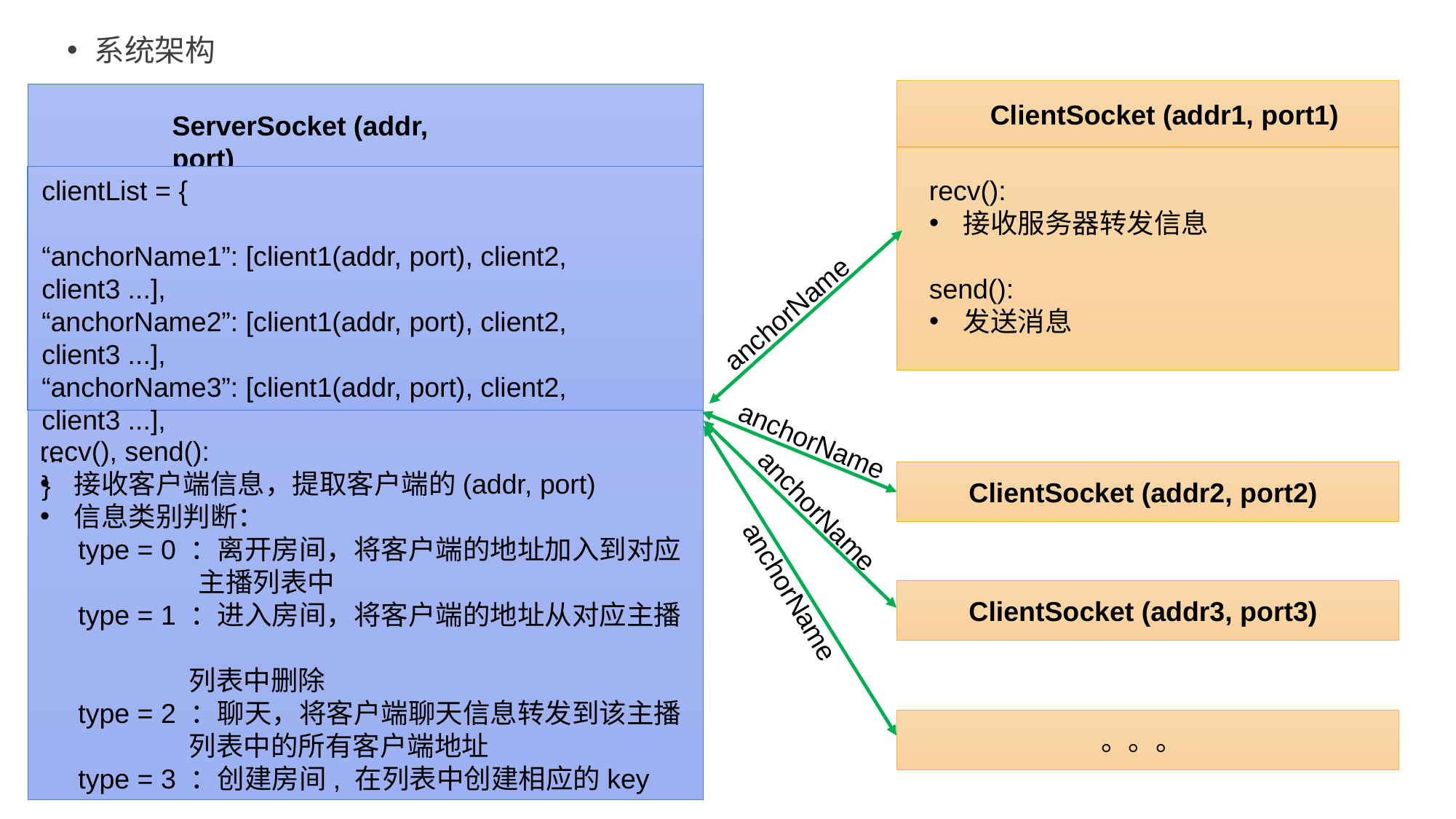

系统架构

        ClientSocket (addr1, port1)
ServerSocket (addr, port)

clientList = {

“anchorName1”: [client1(addr, port), client2, client3 ...],
“anchorName2”: [client1(addr, port), client2, client3 ...],
“anchorName3”: [client1(addr, port), client2, client3 ...],
...
}
recv():
接收服务器转发信息

send():
发送消息

anchorName

anchorName
recv(), send():
接收客户端信息，提取客户端的(addr, port)
信息类别判断：
     type = 0 ：离开房间，将客户端的地址加入到对应	        主播列表中
     type = 1 ：进入房间，将客户端的地址从对应主播
                       列表中删除
     type = 2 ：聊天，将客户端聊天信息转发到该主播
                       列表中的所有客户端地址
     type = 3 ：创建房间, 在列表中创建相应的key

        ClientSocket (addr2, port2)
anchorName

anchorName
        ClientSocket (addr3, port3)

                        。。。